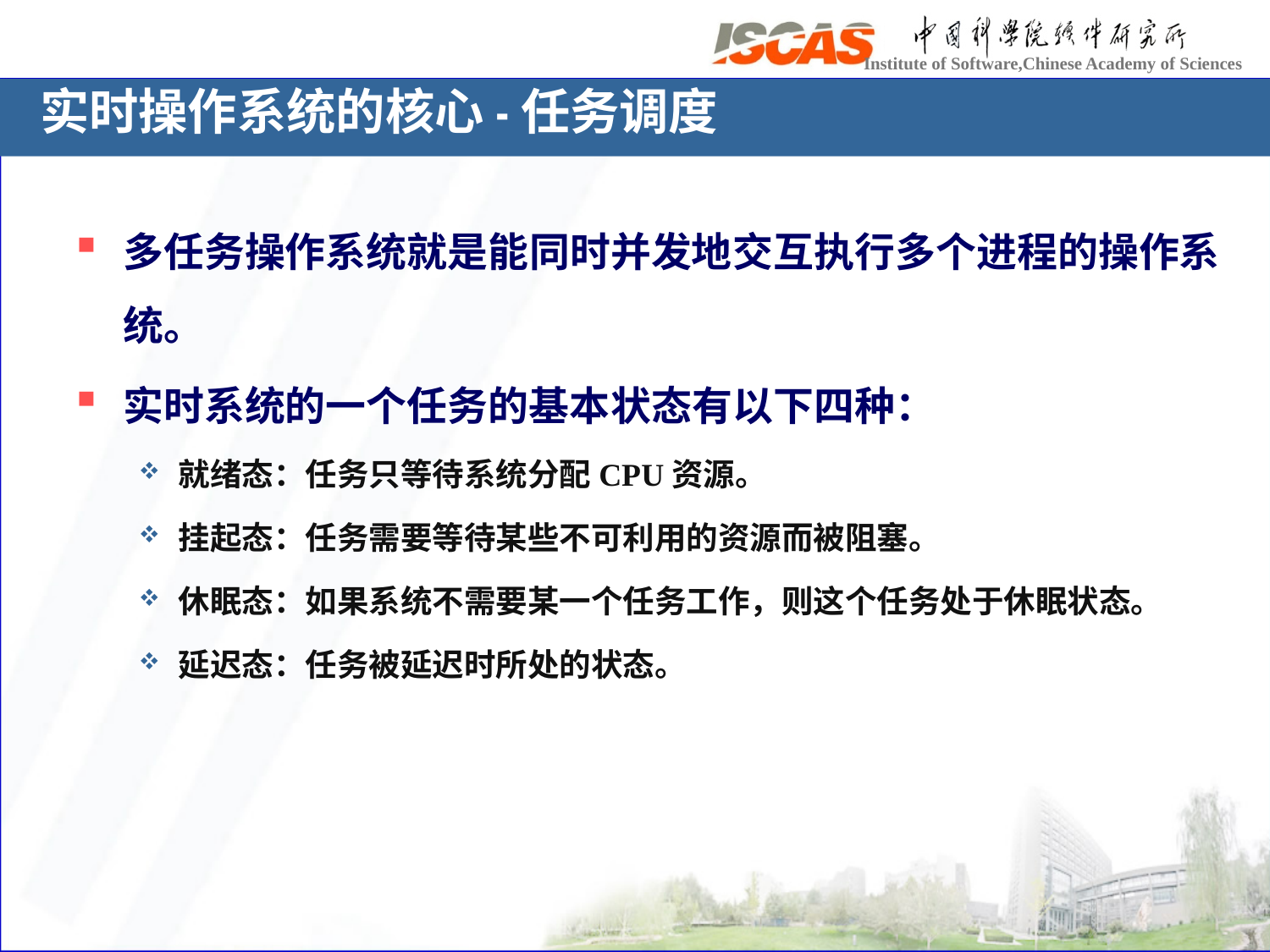

# 实时操作系统的核心-任务调度
多任务操作系统就是能同时并发地交互执行多个进程的操作系统。
实时系统的一个任务的基本状态有以下四种：
就绪态：任务只等待系统分配CPU资源。
挂起态：任务需要等待某些不可利用的资源而被阻塞。
休眠态：如果系统不需要某一个任务工作，则这个任务处于休眠状态。
延迟态：任务被延迟时所处的状态。